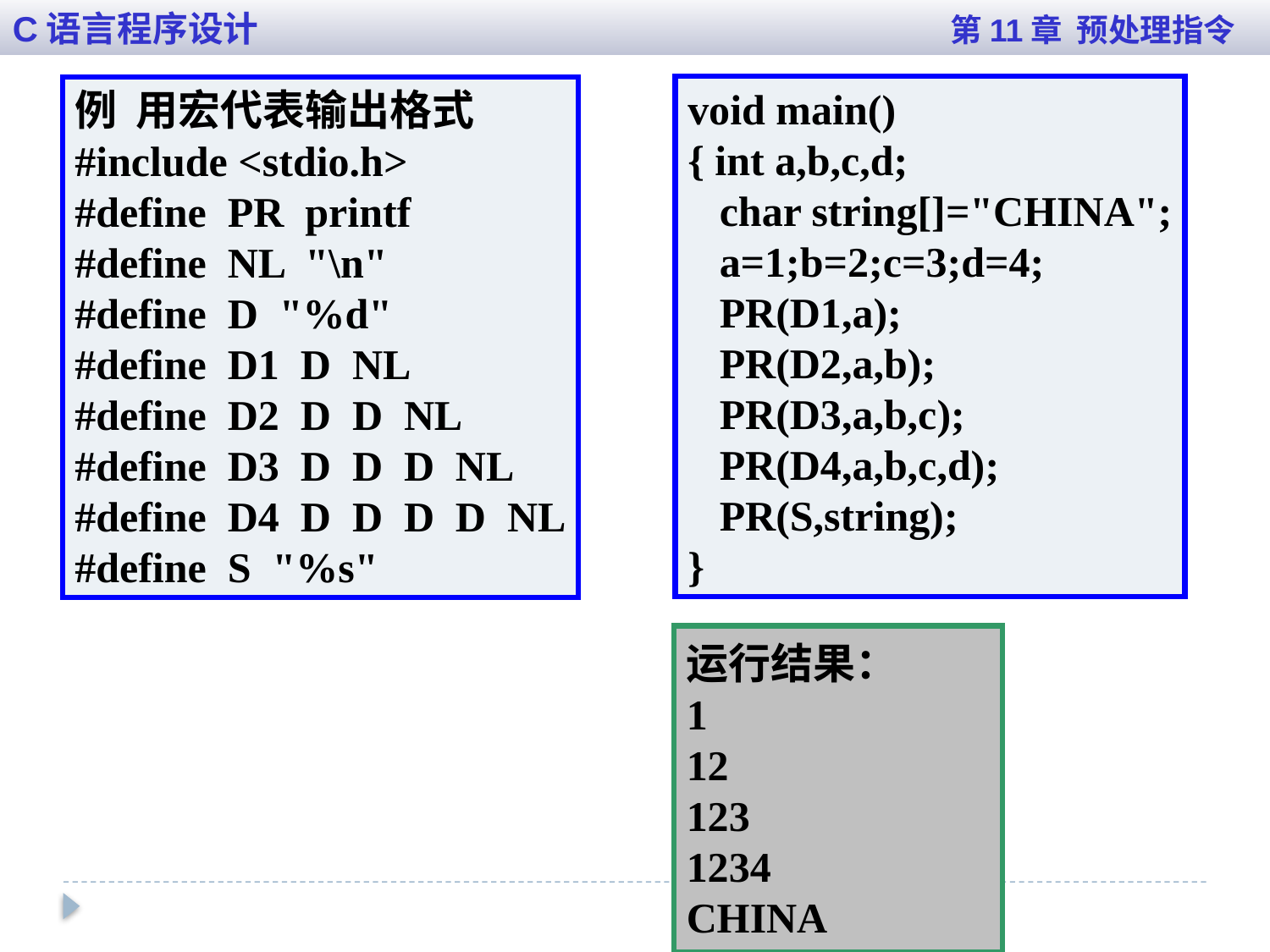

C语言程序设计                                                                                      第11章  预处理指令
void main()
{ int a,b,c,d;
   char string[]="CHINA";
   a=1;b=2;c=3;d=4;
   PR(D1,a);
   PR(D2,a,b);
   PR(D3,a,b,c);
   PR(D4,a,b,c,d);
   PR(S,string);
}
例  用宏代表输出格式
#include <stdio.h>
#define  PR  printf
#define  NL  "\n"
#define  D  "%d"
#define  D1  D  NL
#define  D2  D  D  NL
#define  D3  D  D  D  NL
#define  D4  D  D  D  D  NL
#define  S  "%s"
运行结果：
1
12
123
1234
CHINA